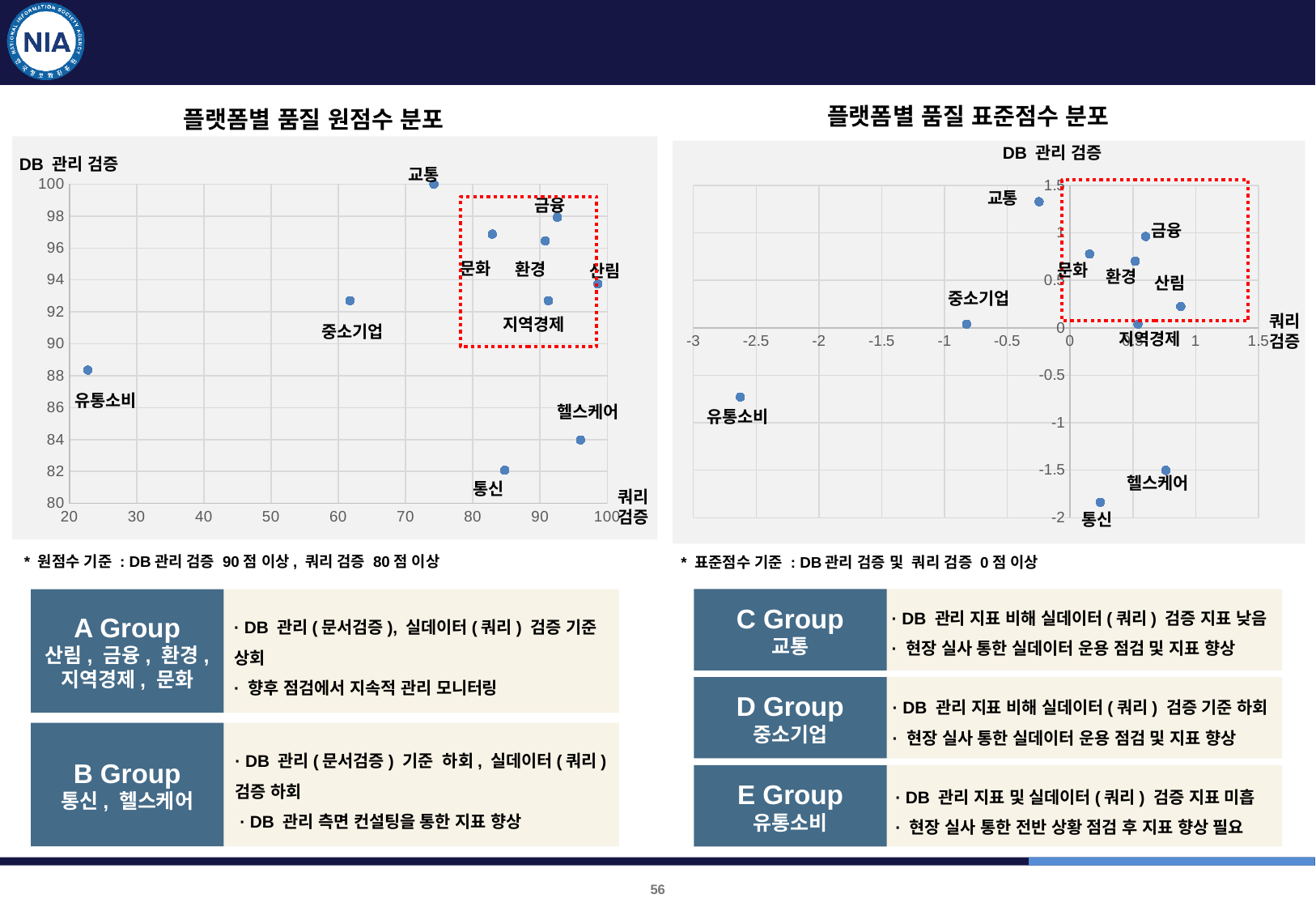

품질진단 결과 : 종합 2
플랫폼별 품질 표준점수 분포
플랫폼별 품질 원점수 분포

DB 관리 검증

DB 관리 검증
교통

### Chart

| Category |  |
|---|---|

### Chart

| Category | 표준점수 |
|---|---|
교통
금융

금융
문화
환경
문화
산림
환경
산림
중소기업
쿼리
검증
지역경제
중소기업
지역경제
유통소비
헬스케어
유통소비
헬스케어
통신
쿼리
검증
통신
* 원점수 기준 : DB관리 검증 90점 이상, 쿼리 검증 80점 이상
* 표준점수 기준 : DB관리 검증 및  쿼리 검증 0점 이상
C Group
교통

A Group
산림, 금융, 환경,
지역경제, 문화

· DB 관리(문서검증), 실데이터(쿼리) 검증 기준 상회
· 향후 점검에서 지속적 관리 모니터링
B Group
통신, 헬스케어

· DB 관리(문서검증) 기준  하회, 실데이터(쿼리) 검증 하회
 · DB 관리 측면 컨설팅을 통한 지표 향상
· DB 관리 지표 비해 실데이터(쿼리) 검증 지표 낮음
· 현장 실사 통한 실데이터 운용 점검 및 지표 향상
D Group
중소기업

· DB 관리 지표 비해 실데이터(쿼리) 검증 기준 하회
· 현장 실사 통한 실데이터 운용 점검 및 지표 향상
E Group
유통소비

· DB 관리 지표 및 실데이터(쿼리) 검증 지표 미흡
· 현장 실사 통한 전반 상황 점검 후 지표 향상 필요